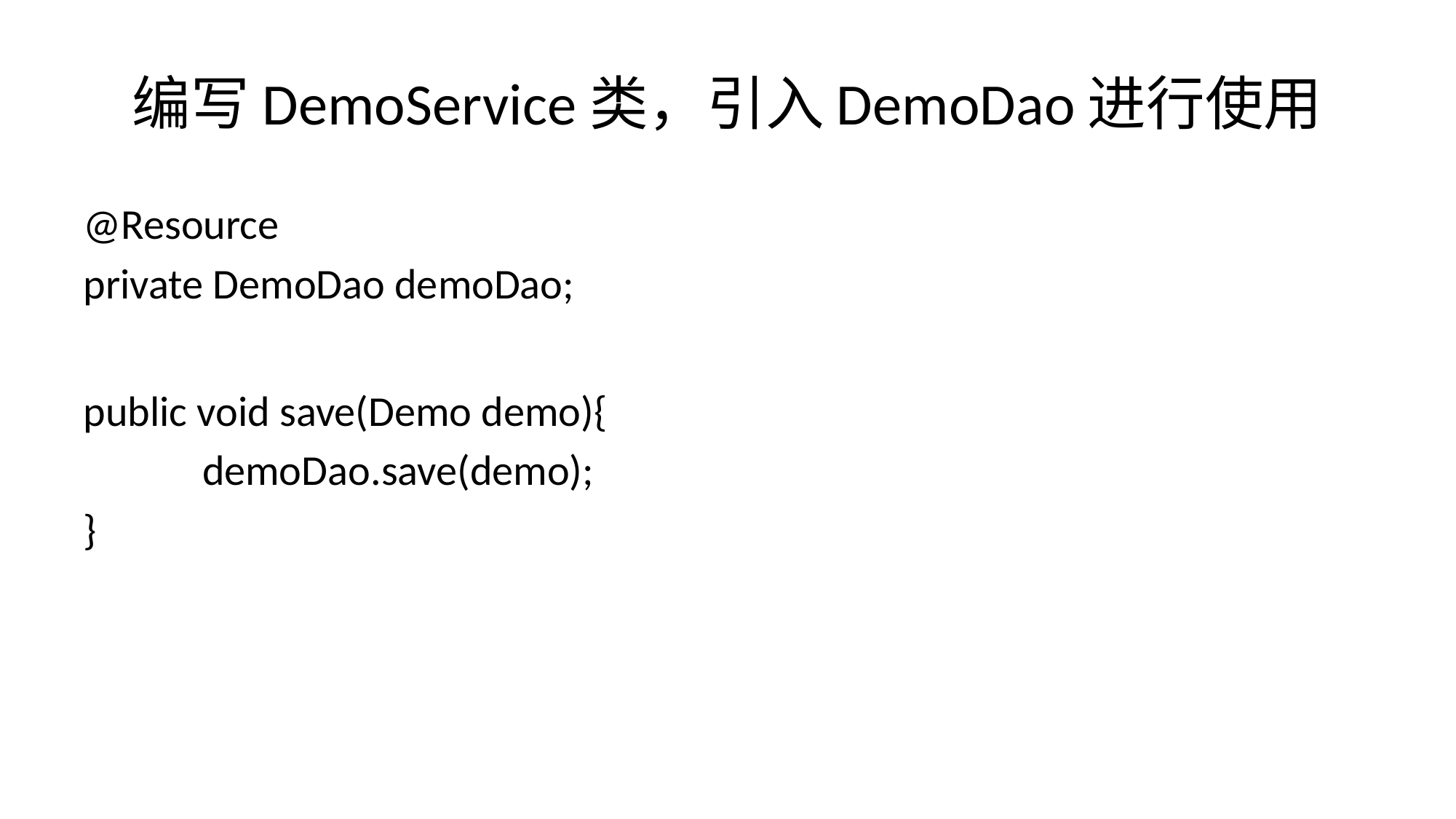

# 编写DemoService类，引入DemoDao进行使用
@Resource
private DemoDao demoDao;

public void save(Demo demo){
	 demoDao.save(demo);
}